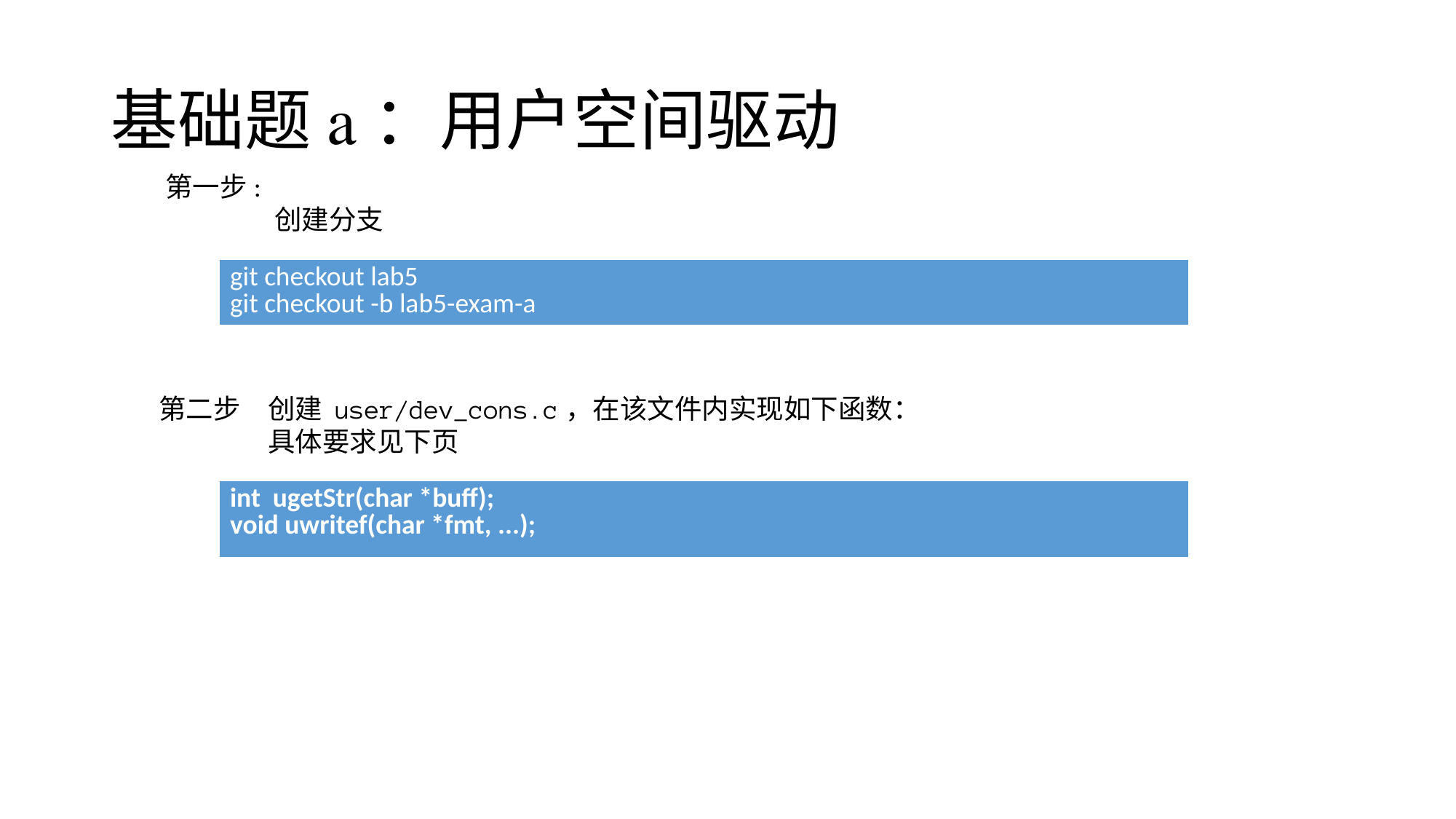

# 基础题a：用户空间驱动
第一步:
	创建分支
| git checkout lab5 git checkout -b lab5-exam-a |
| --- |
第二步	创建 user/dev_cons.c，在该文件内实现如下函数：
	具体要求见下页
| int ugetStr(char \*buff); void uwritef(char \*fmt, ...); |
| --- |